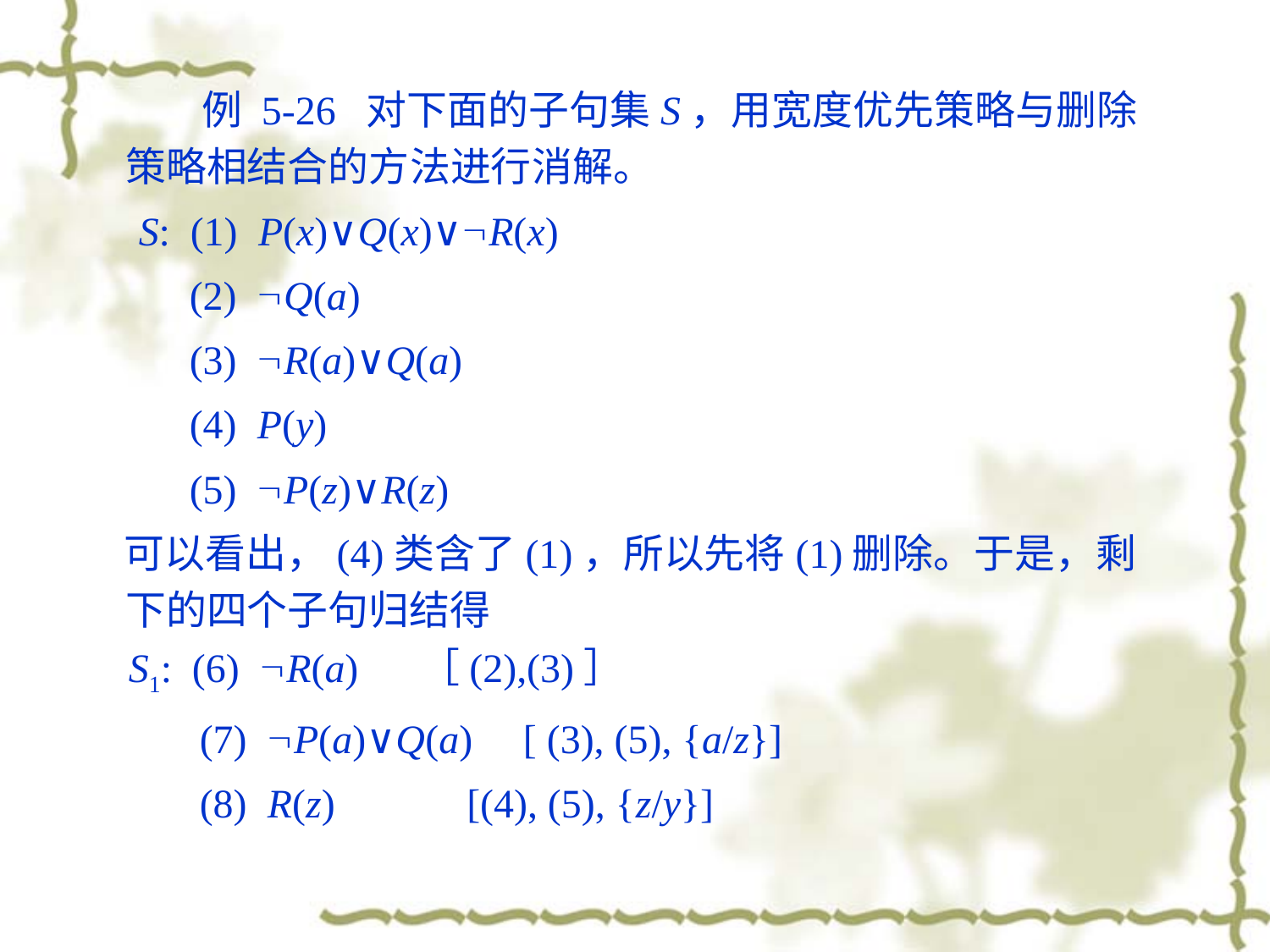

例 5-26  对下面的子句集S，用宽度优先策略与删除策略相结合的方法进行消解。
      S:  (1)  P(x)∨Q(x)∨¬R(x)
           (2)  ¬Q(a)
           (3)  ¬R(a)∨Q(a)
           (4)  P(y)
           (5)  ¬P(z)∨R(z)
    可以看出，(4)类含了(1)，所以先将(1)删除。于是，剩下的四个子句归结得
     S1:  (6)  ¬R(a)     ［(2),(3)］
            (7)  ¬P(a)∨Q(a)     [ (3), (5), {a/z}]
            (8)  R(z)             [(4), (5), {z/y}]